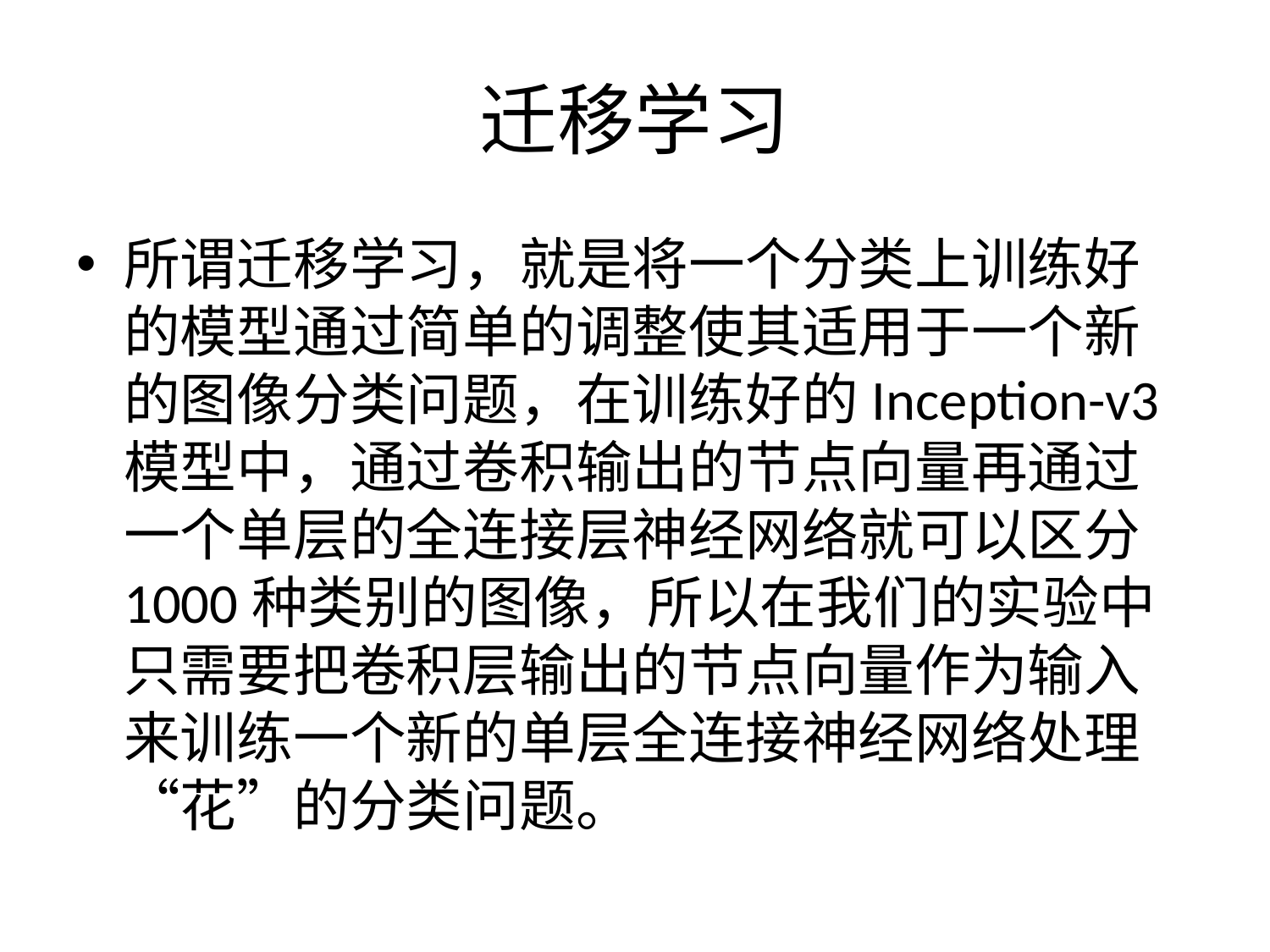

# 迁移学习
所谓迁移学习，就是将一个分类上训练好的模型通过简单的调整使其适用于一个新的图像分类问题，在训练好的Inception-v3模型中，通过卷积输出的节点向量再通过一个单层的全连接层神经网络就可以区分1000种类别的图像，所以在我们的实验中只需要把卷积层输出的节点向量作为输入来训练一个新的单层全连接神经网络处理“花”的分类问题。